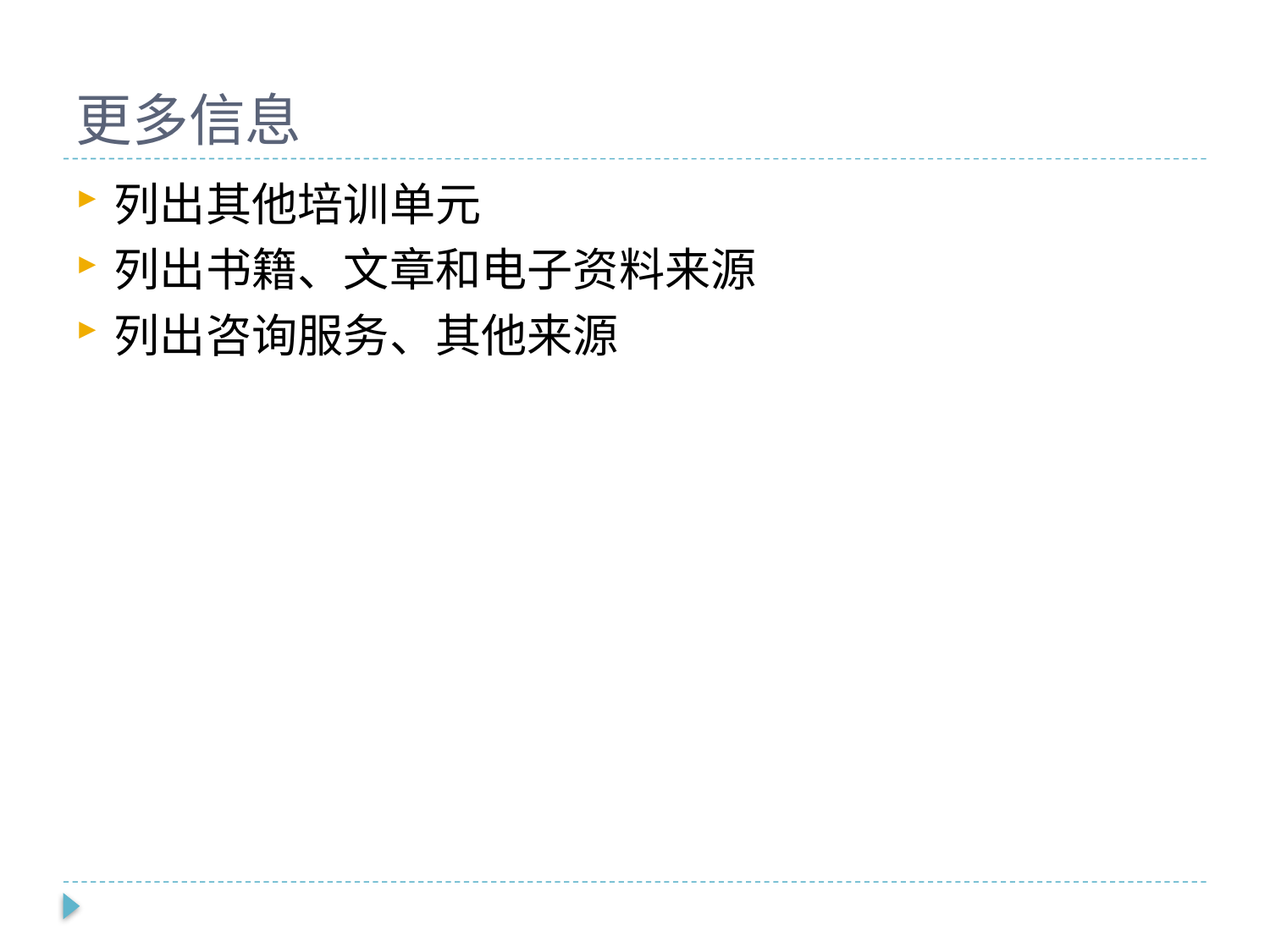

# 更多信息
列出其他培训单元
列出书籍、文章和电子资料来源
列出咨询服务、其他来源